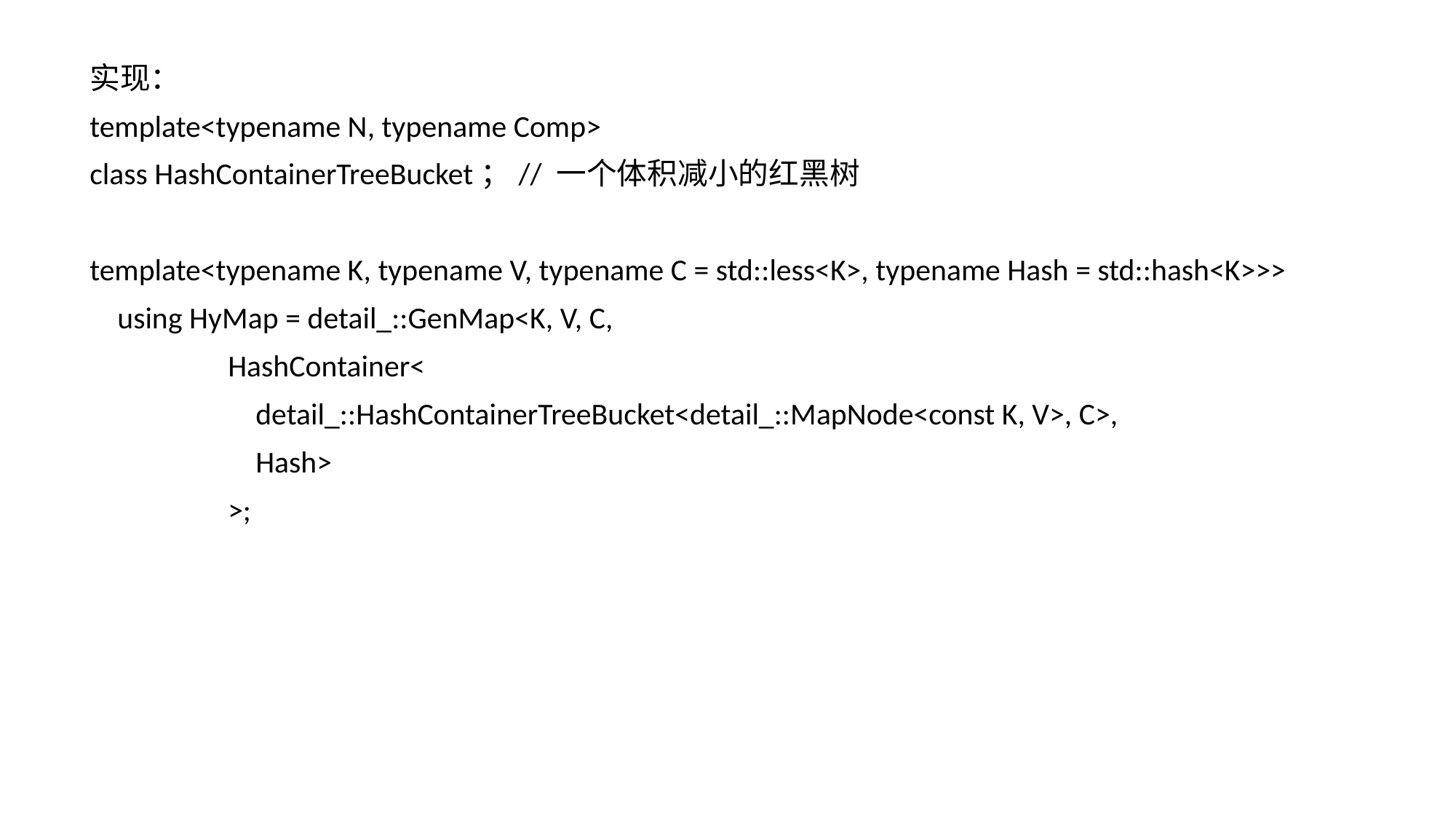

实现：
template<typename N, typename Comp>
class HashContainerTreeBucket；// 一个体积减小的红黑树

template<typename K, typename V, typename C = std::less<K>, typename Hash = std::hash<K>>>
    using HyMap = detail_::GenMap<K, V, C,
                    HashContainer<
                        detail_::HashContainerTreeBucket<detail_::MapNode<const K, V>, C>,
                        Hash>
                    >;